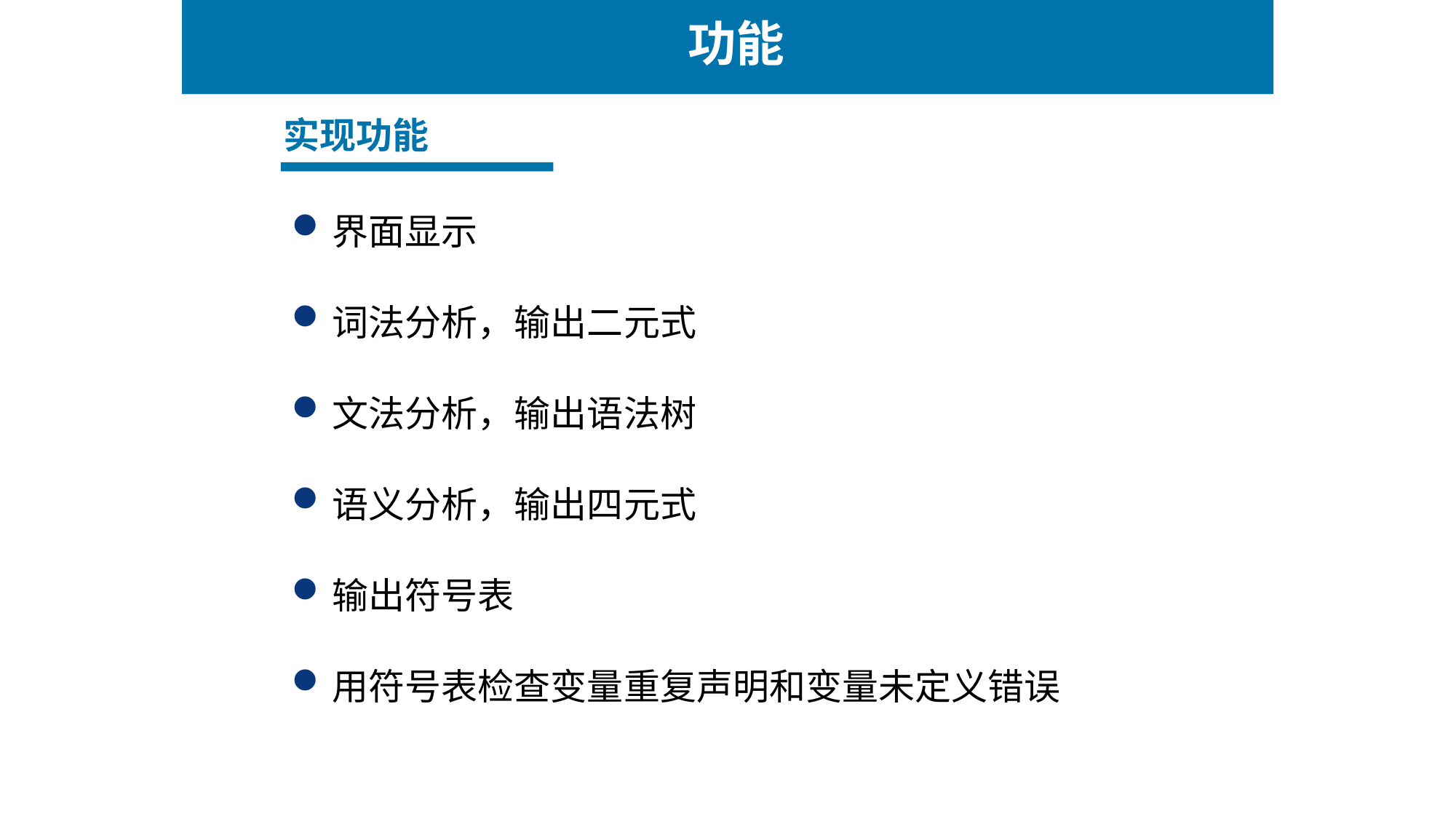

功能

实现功能

界面显示

词法分析，输出二元式

文法分析，输出语法树

语义分析，输出四元式

输出符号表

用符号表检查变量重复声明和变量未定义错误